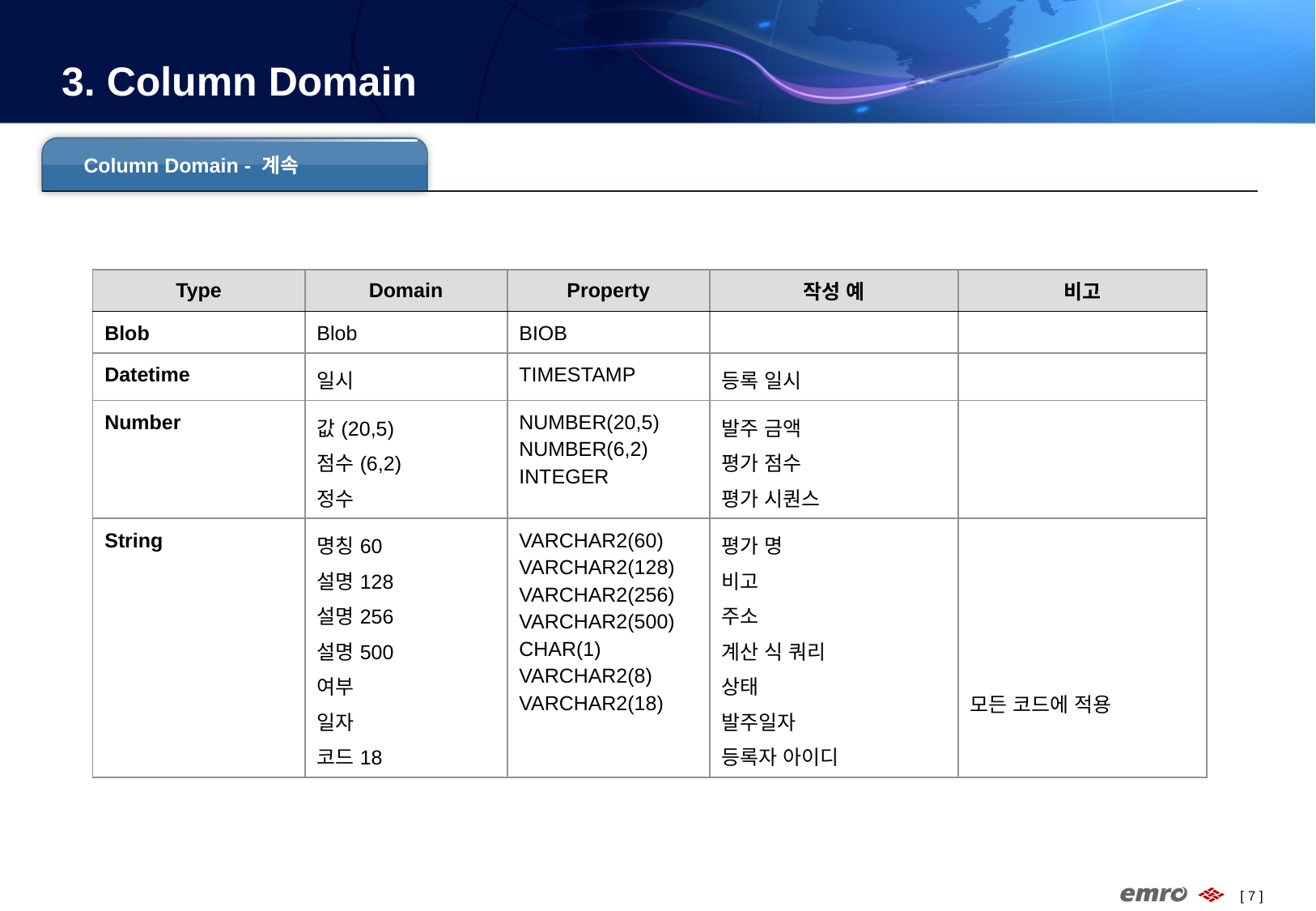

# 3. Column Domain

Column Domain - 계속

| Type | Domain | Property | 작성 예 | 비고 |
| --- | --- | --- | --- | --- |
| Blob | Blob | BIOB |  |  |
| Datetime | 일시 | TIMESTAMP | 등록 일시 |  |
| Number | 값(20,5) 점수(6,2) 정수 | NUMBER(20,5) NUMBER(6,2) INTEGER | 발주 금액 평가 점수 평가 시퀀스 |  |
| String | 명칭60 설명128 설명256 설명500 여부 일자 코드18 | VARCHAR2(60) VARCHAR2(128) VARCHAR2(256) VARCHAR2(500) CHAR(1) VARCHAR2(8) VARCHAR2(18) | 평가 명 비고 주소 계산 식 쿼리 상태 발주일자 등록자 아이디 | 모든 코드에 적용 |